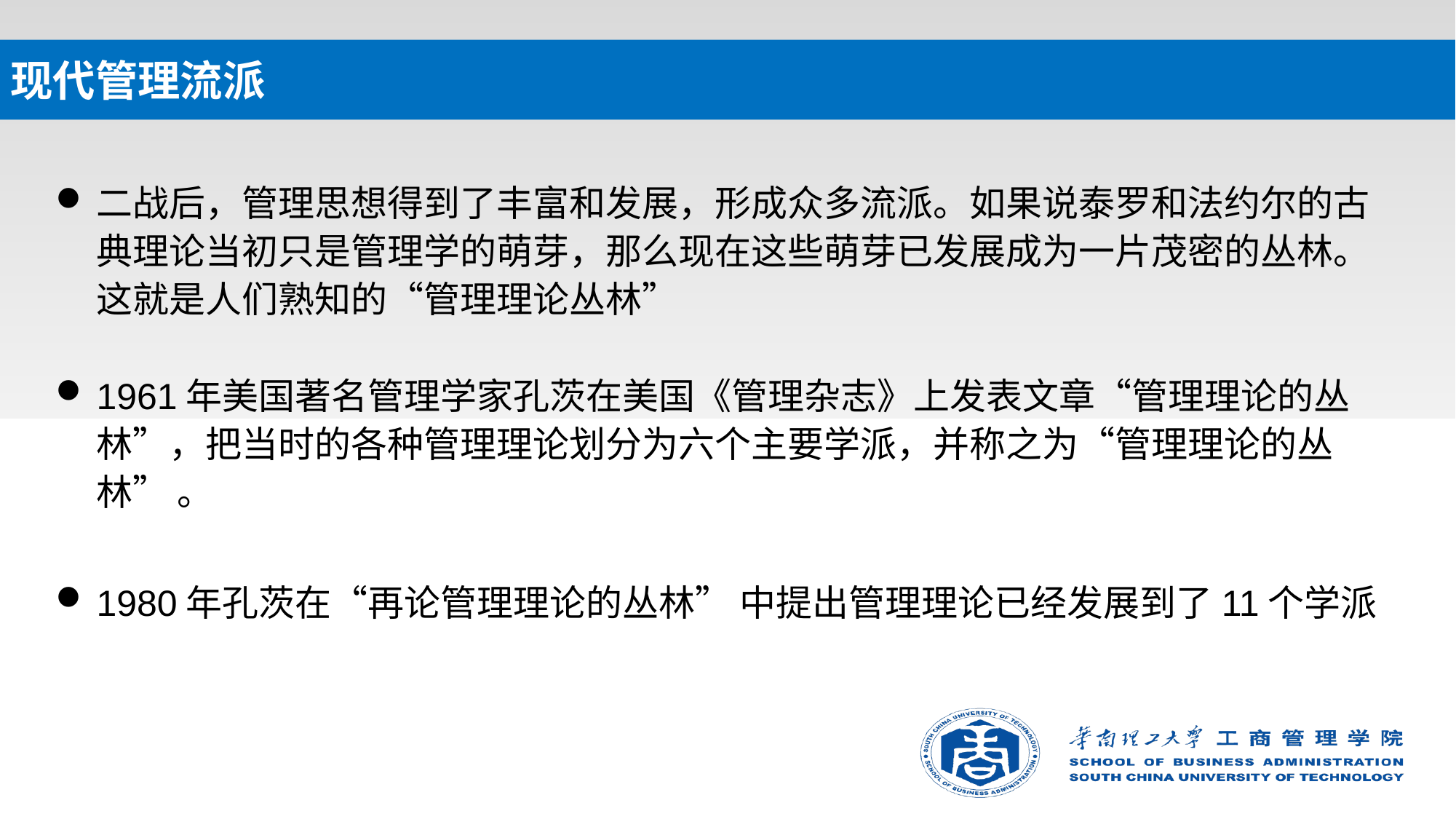

# 现代管理流派
二战后，管理思想得到了丰富和发展，形成众多流派。如果说泰罗和法约尔的古典理论当初只是管理学的萌芽，那么现在这些萌芽已发展成为一片茂密的丛林。这就是人们熟知的“管理理论丛林”

1961年美国著名管理学家孔茨在美国《管理杂志》上发表文章“管理理论的丛林”，把当时的各种管理理论划分为六个主要学派，并称之为“管理理论的丛林” 。

1980年孔茨在“再论管理理论的丛林” 中提出管理理论已经发展到了11个学派